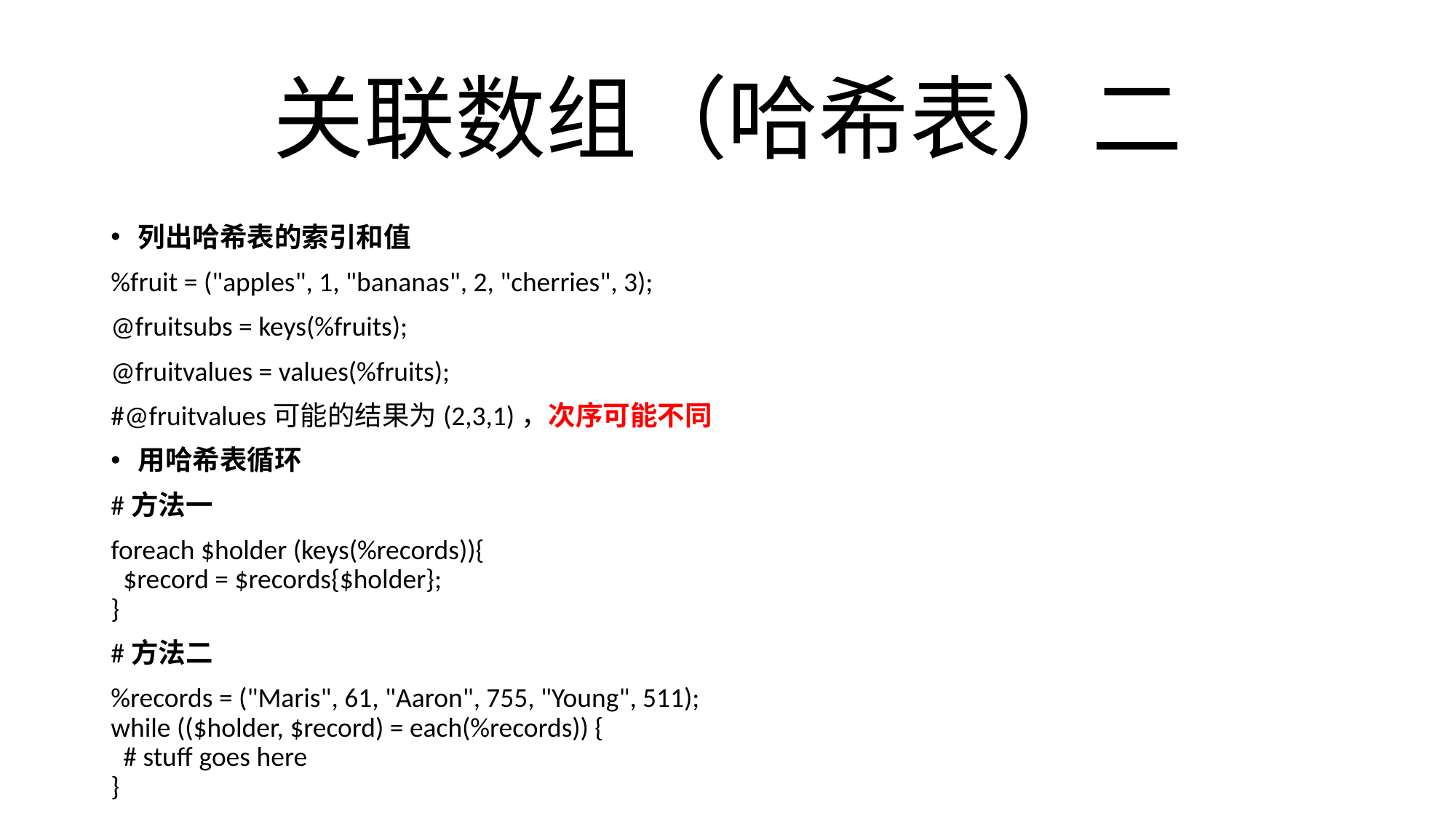

# 关联数组（哈希表）二
列出哈希表的索引和值
%fruit = ("apples", 1, "bananas", 2, "cherries", 3);
@fruitsubs = keys(%fruits);
@fruitvalues = values(%fruits);
#@fruitvalues可能的结果为(2,3,1)，次序可能不同
用哈希表循环
#方法一
foreach $holder (keys(%records)){
  $record = $records{$holder};
}
#方法二
%records = ("Maris", 61, "Aaron", 755, "Young", 511);
while (($holder, $record) = each(%records)) {
  # stuff goes here
}